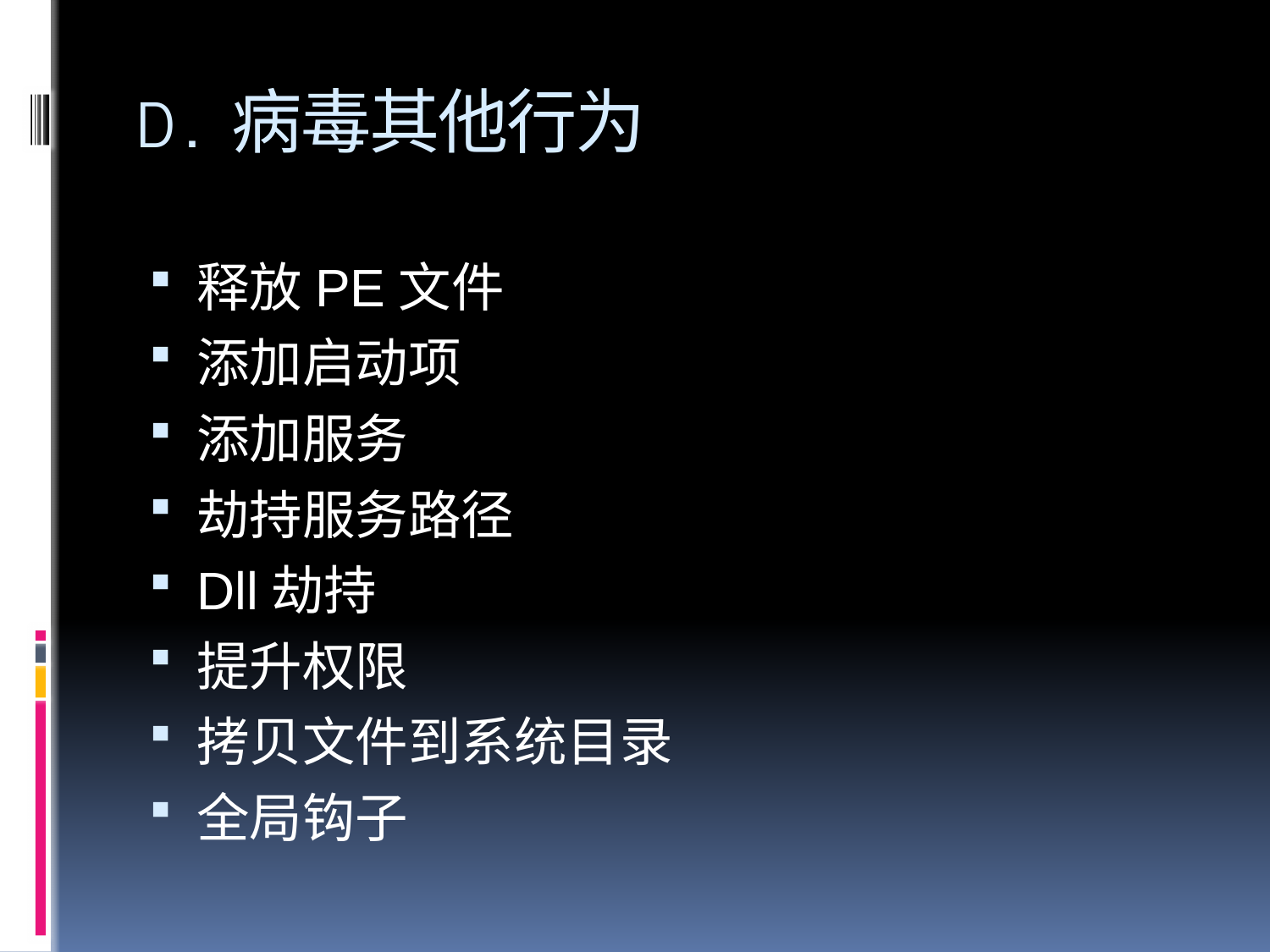

# D.病毒其他行为
释放PE文件
添加启动项
添加服务
劫持服务路径
Dll劫持
提升权限
拷贝文件到系统目录
全局钩子